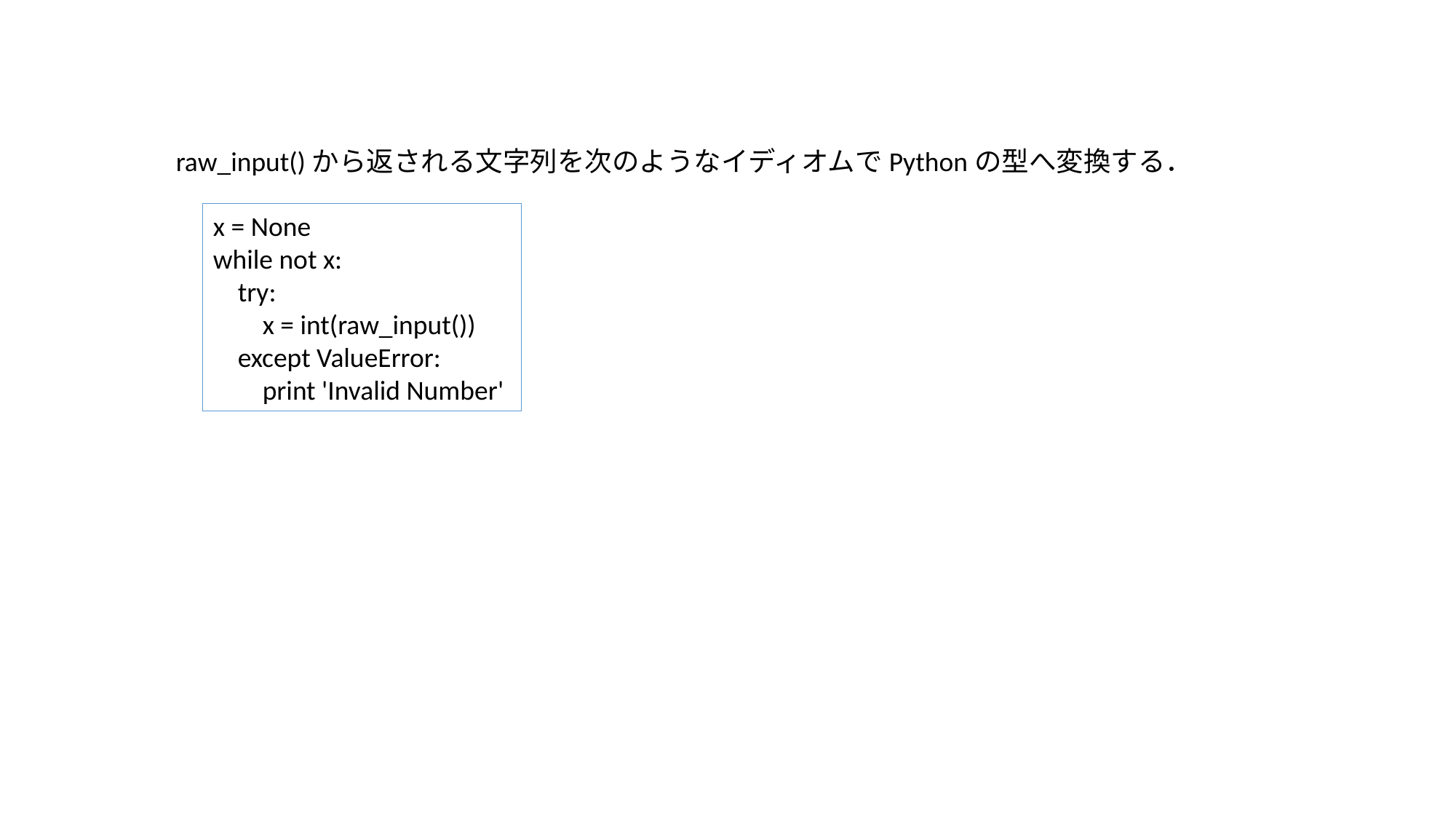

raw_input()から返される文字列を次のようなイディオムでPythonの型へ変換する．
x = None
while not x:
    try:
        x = int(raw_input())
    except ValueError:
        print 'Invalid Number'